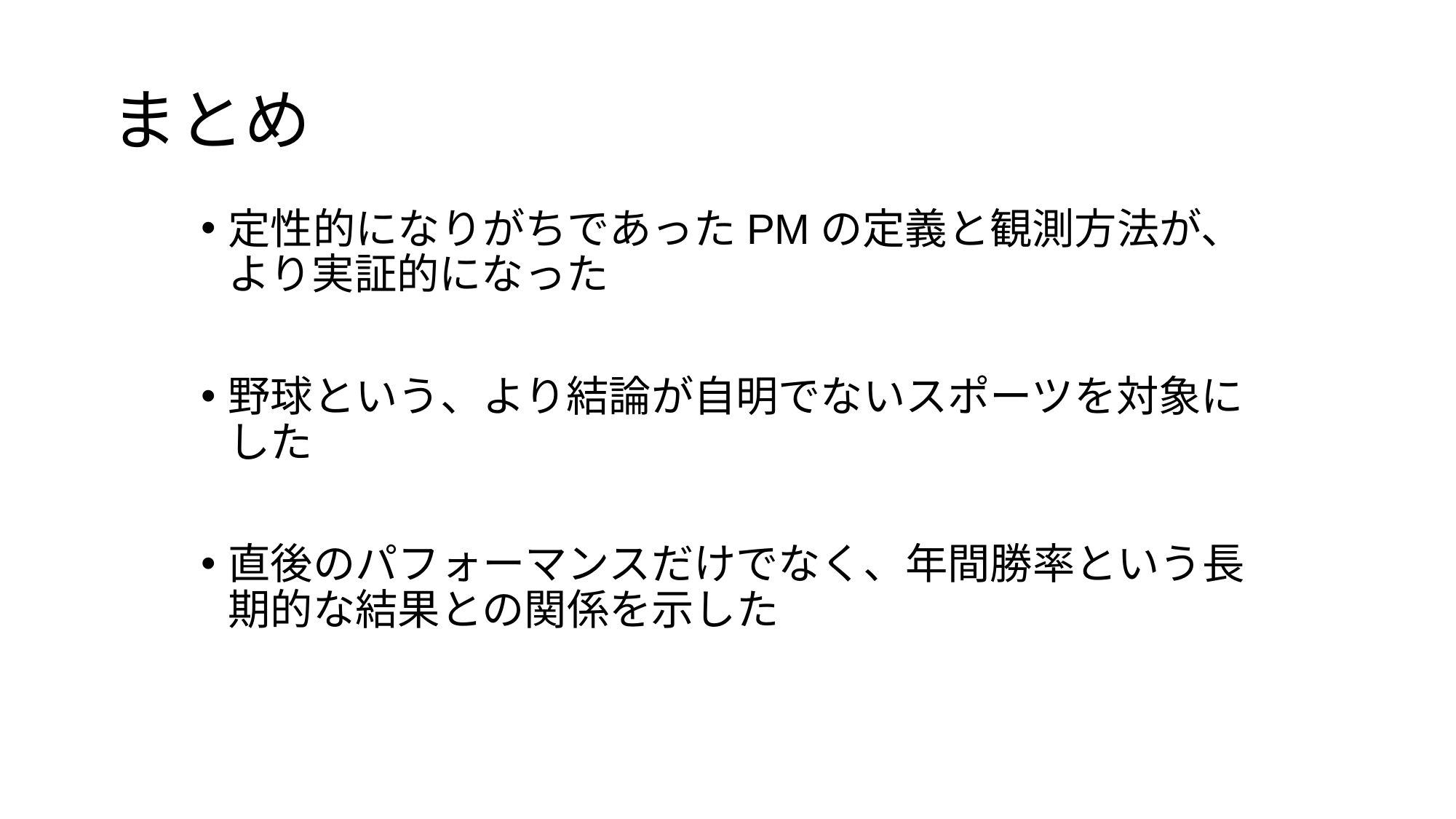

# まとめ
定性的になりがちであったPMの定義と観測方法が、より実証的になった

野球という、より結論が自明でないスポーツを対象にした

直後のパフォーマンスだけでなく、年間勝率という長期的な結果との関係を示した